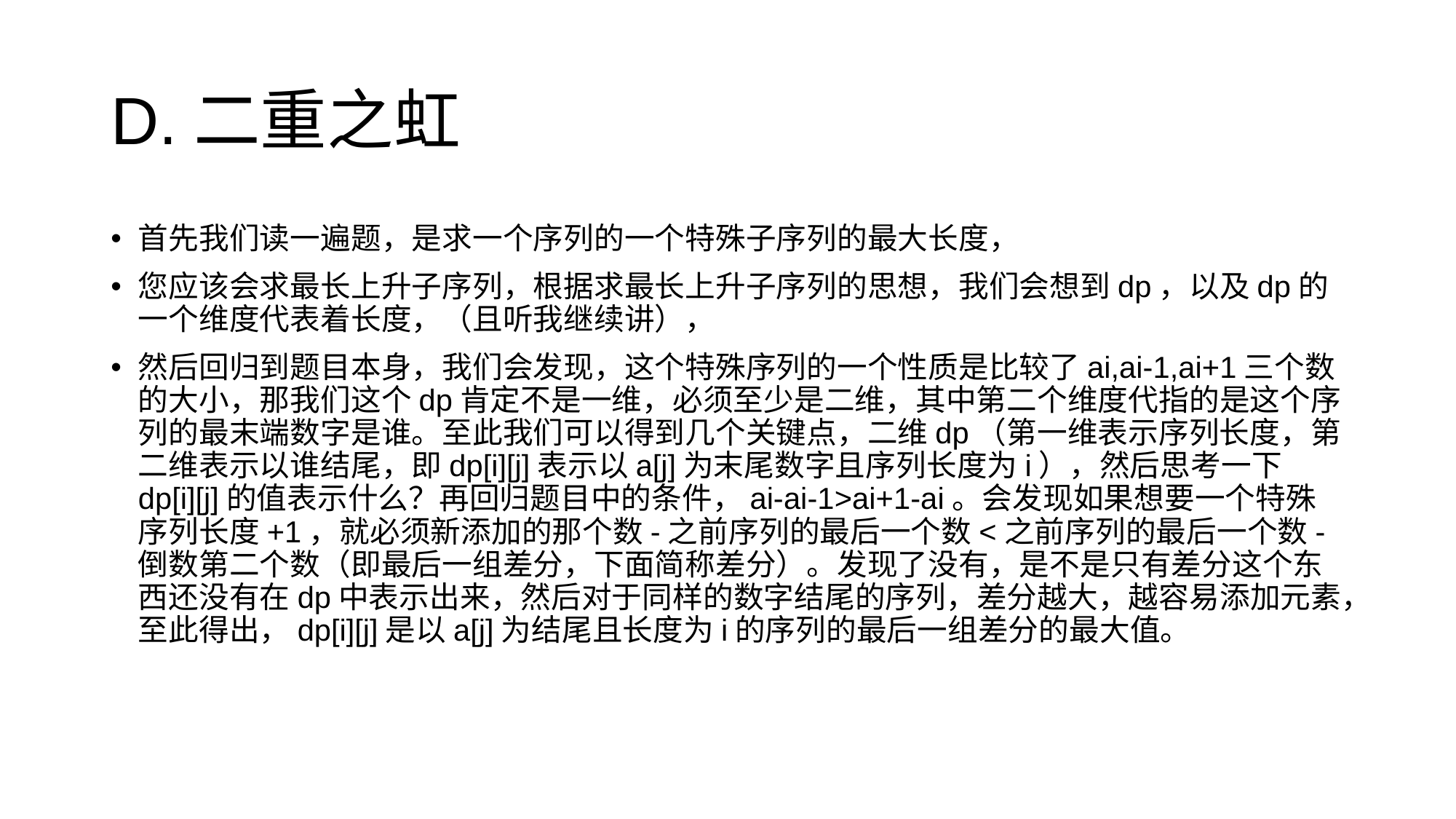

# D.二重之虹
首先我们读一遍题，是求一个序列的一个特殊子序列的最大长度，
您应该会求最长上升子序列，根据求最长上升子序列的思想，我们会想到dp，以及dp的一个维度代表着长度，（且听我继续讲），
然后回归到题目本身，我们会发现，这个特殊序列的一个性质是比较了ai,ai-1,ai+1三个数的大小，那我们这个dp肯定不是一维，必须至少是二维，其中第二个维度代指的是这个序列的最末端数字是谁。至此我们可以得到几个关键点，二维dp（第一维表示序列长度，第二维表示以谁结尾，即dp[i][j]表示以a[j]为末尾数字且序列长度为i），然后思考一下dp[i][j]的值表示什么？再回归题目中的条件，ai-ai-1>ai+1-ai。会发现如果想要一个特殊序列长度+1，就必须新添加的那个数-之前序列的最后一个数<之前序列的最后一个数-倒数第二个数（即最后一组差分，下面简称差分）。发现了没有，是不是只有差分这个东西还没有在dp中表示出来，然后对于同样的数字结尾的序列，差分越大，越容易添加元素，至此得出，dp[i][j]是以a[j]为结尾且长度为i的序列的最后一组差分的最大值。